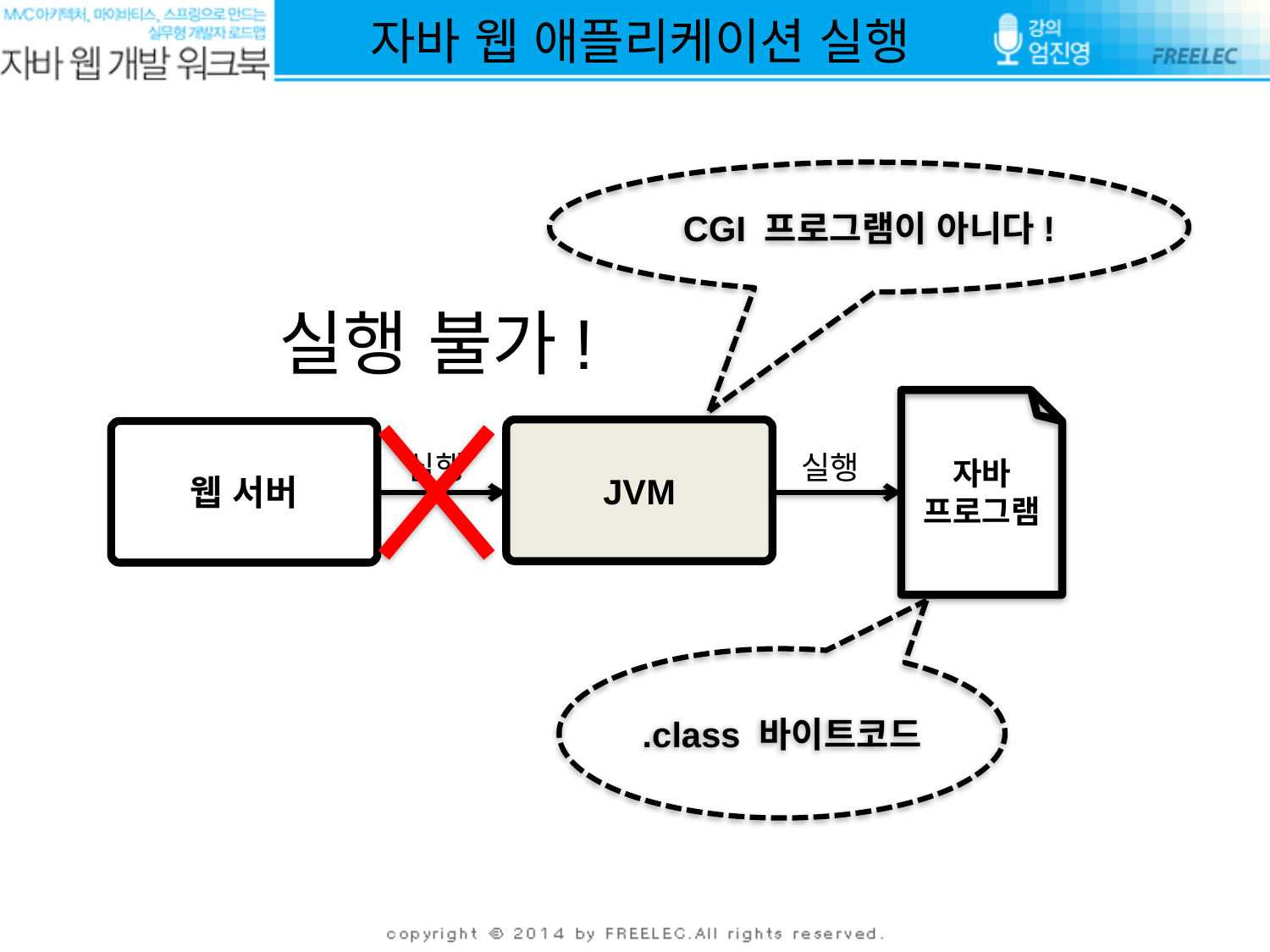

자바 웹 애플리케이션 실행
CGI 프로그램이 아니다!
실행 불가!

자바
프로그램
JVM
웹 서버
실행
실행
.class 바이트코드